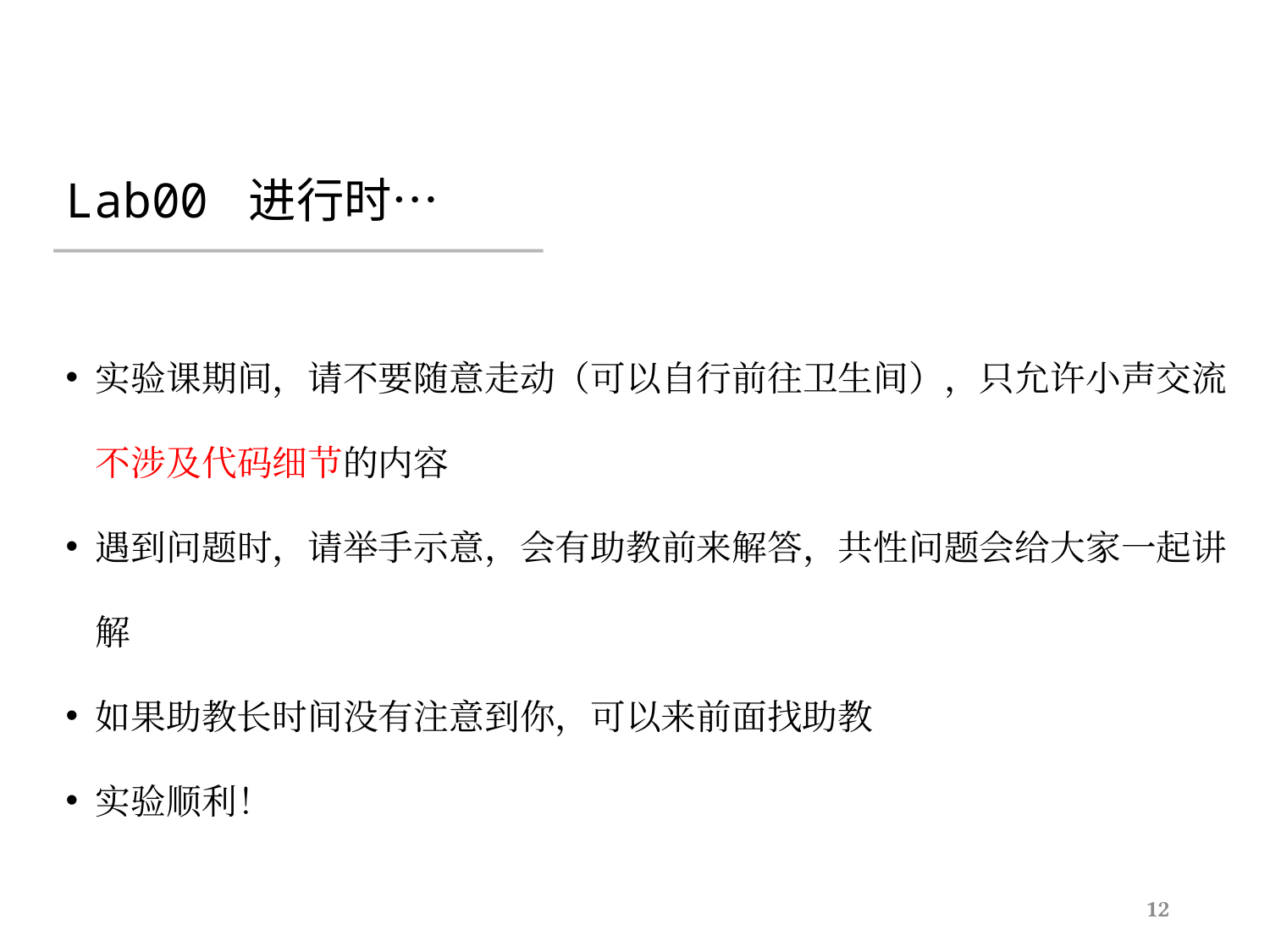

# Lab00 进行时…
实验课期间，请不要随意走动（可以自行前往卫生间），只允许小声交流不涉及代码细节的内容
遇到问题时，请举手示意，会有助教前来解答，共性问题会给大家一起讲解
如果助教长时间没有注意到你，可以来前面找助教
实验顺利！
12